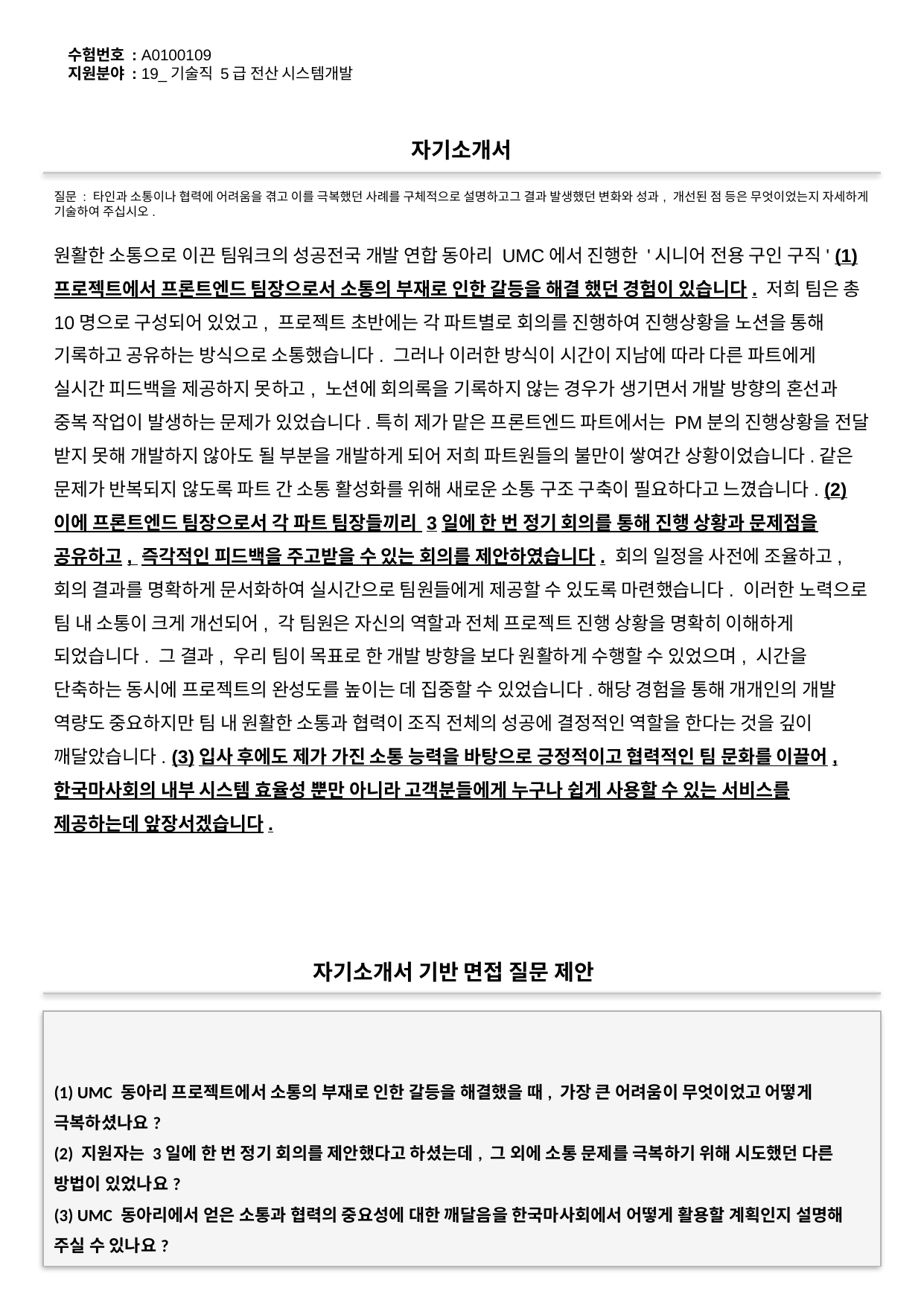

수험번호 : A0100109
지원분야 : 19_기술직 5급 전산 시스템개발
#

자기소개서

질문 : 타인과 소통이나 협력에 어려움을 겪고 이를 극복했던 사례를 구체적으로 설명하고그 결과 발생했던 변화와 성과, 개선된 점 등은 무엇이었는지 자세하게 기술하여 주십시오.

원활한 소통으로 이끈 팀워크의 성공전국 개발 연합 동아리 UMC에서 진행한 '시니어 전용 구인 구직' (1)프로젝트에서 프론트엔드 팀장으로서 소통의 부재로 인한 갈등을 해결 했던 경험이 있습니다. 저희 팀은 총 10명으로 구성되어 있었고, 프로젝트 초반에는 각 파트별로 회의를 진행하여 진행상황을 노션을 통해 기록하고 공유하는 방식으로 소통했습니다. 그러나 이러한 방식이 시간이 지남에 따라 다른 파트에게 실시간 피드백을 제공하지 못하고, 노션에 회의록을 기록하지 않는 경우가 생기면서 개발 방향의 혼선과 중복 작업이 발생하는 문제가 있었습니다.특히 제가 맡은 프론트엔드 파트에서는 PM분의 진행상황을 전달 받지 못해 개발하지 않아도 될 부분을 개발하게 되어 저희 파트원들의 불만이 쌓여간 상황이었습니다.같은 문제가 반복되지 않도록 파트 간 소통 활성화를 위해 새로운 소통 구조 구축이 필요하다고 느꼈습니다. (2)이에 프론트엔드 팀장으로서 각 파트 팀장들끼리 3일에 한 번 정기 회의를 통해 진행 상황과 문제점을 공유하고, 즉각적인 피드백을 주고받을 수 있는 회의를 제안하였습니다. 회의 일정을 사전에 조율하고, 회의 결과를 명확하게 문서화하여 실시간으로 팀원들에게 제공할 수 있도록 마련했습니다. 이러한 노력으로 팀 내 소통이 크게 개선되어, 각 팀원은 자신의 역할과 전체 프로젝트 진행 상황을 명확히 이해하게 되었습니다. 그 결과, 우리 팀이 목표로 한 개발 방향을 보다 원활하게 수행할 수 있었으며, 시간을 단축하는 동시에 프로젝트의 완성도를 높이는 데 집중할 수 있었습니다.해당 경험을 통해 개개인의 개발 역량도 중요하지만 팀 내 원활한 소통과 협력이 조직 전체의 성공에 결정적인 역할을 한다는 것을 깊이 깨달았습니다. (3)입사 후에도 제가 가진 소통 능력을 바탕으로 긍정적이고 협력적인 팀 문화를 이끌어, 한국마사회의 내부 시스템 효율성 뿐만 아니라 고객분들에게 누구나 쉽게 사용할 수 있는 서비스를 제공하는데 앞장서겠습니다.

자기소개서 기반 면접 질문 제안

(1) UMC 동아리 프로젝트에서 소통의 부재로 인한 갈등을 해결했을 때, 가장 큰 어려움이 무엇이었고 어떻게 극복하셨나요?
(2) 지원자는 3일에 한 번 정기 회의를 제안했다고 하셨는데, 그 외에 소통 문제를 극복하기 위해 시도했던 다른 방법이 있었나요?
(3) UMC 동아리에서 얻은 소통과 협력의 중요성에 대한 깨달음을 한국마사회에서 어떻게 활용할 계획인지 설명해 주실 수 있나요?